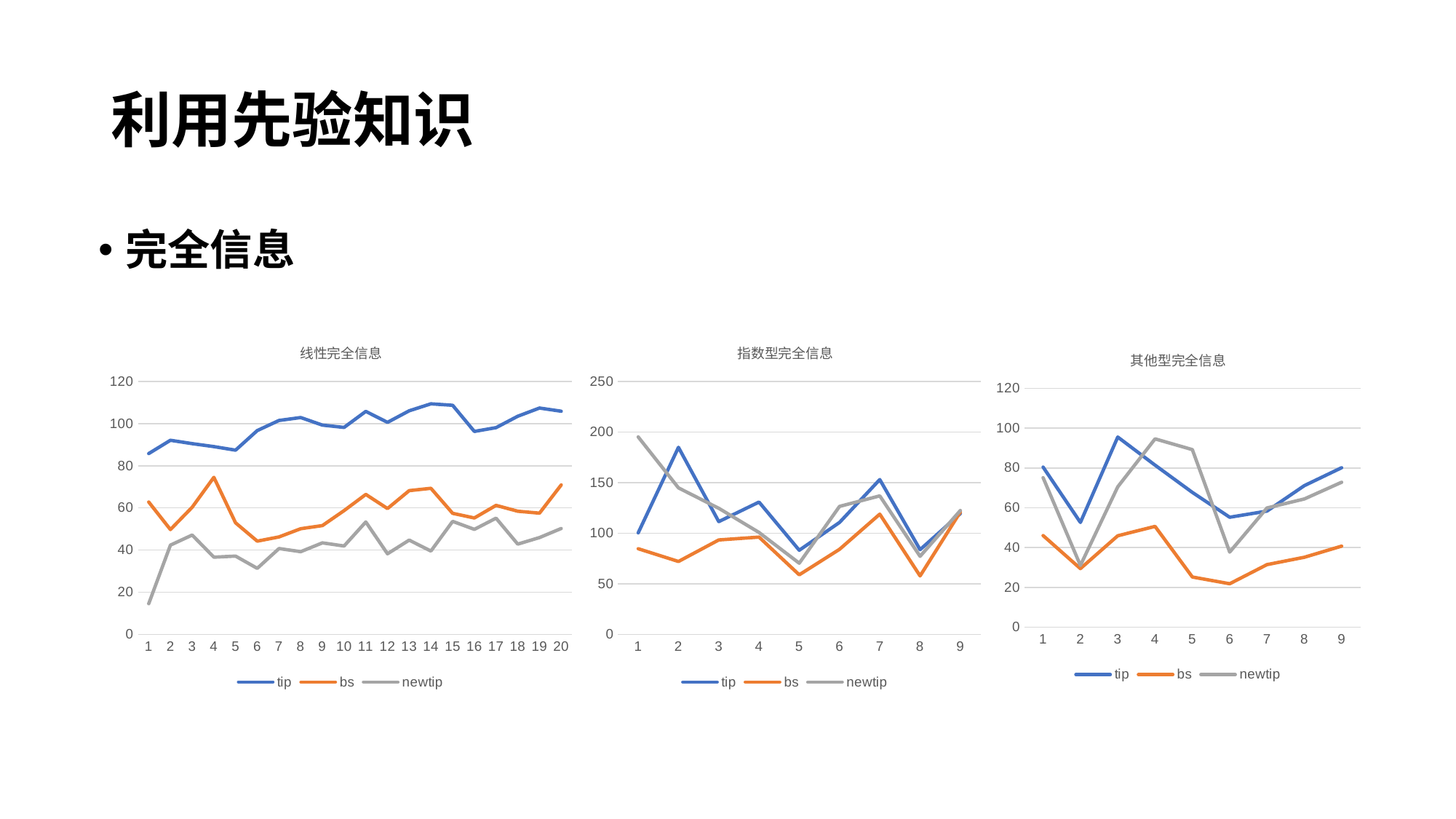

# 利用先验知识
完全信息

### Chart: 线性完全信息

| Category | tip | bs | newtip |
|---|---|---|---|

### Chart: 指数型完全信息

| Category | tip | bs | newtip |
|---|---|---|---|

### Chart: 其他型完全信息

| Category | tip | bs | newtip |
|---|---|---|---|